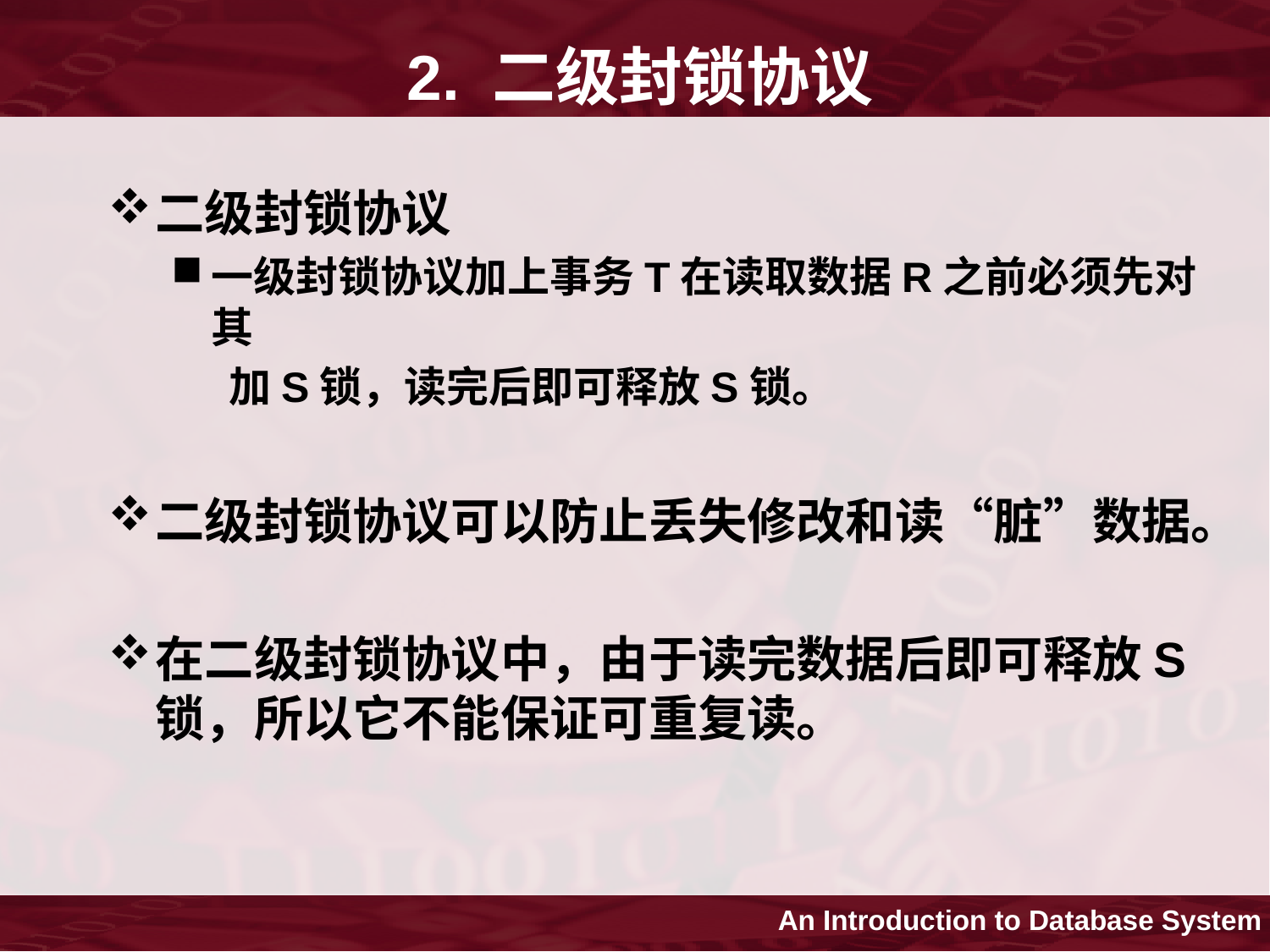

# 2. 二级封锁协议
二级封锁协议
一级封锁协议加上事务T在读取数据R之前必须先对其
     加S锁，读完后即可释放S锁。

二级封锁协议可以防止丢失修改和读“脏”数据。

在二级封锁协议中，由于读完数据后即可释放S锁，所以它不能保证可重复读。